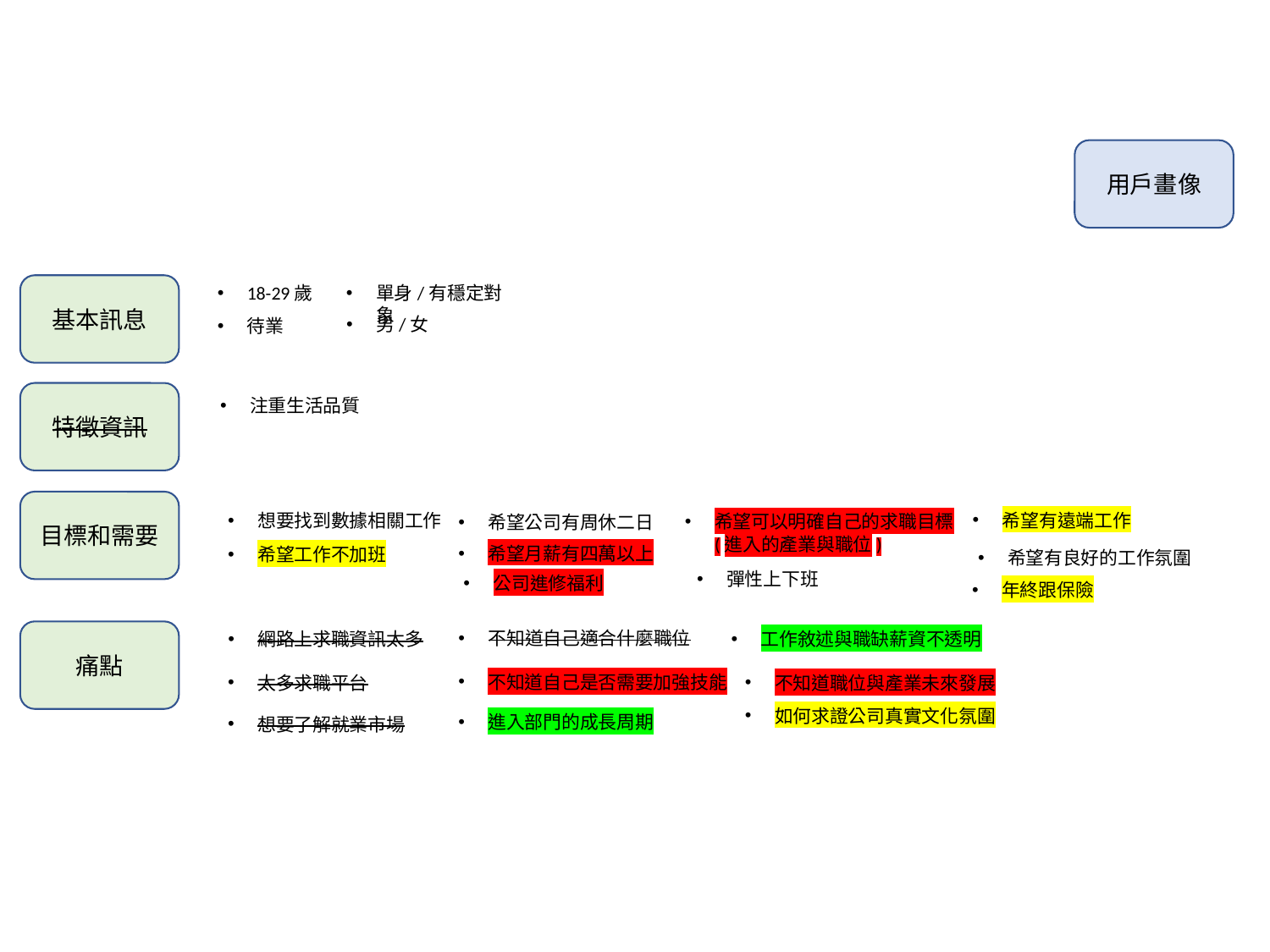

用戶畫像
基本訊息
18-29歲
單身/有穩定對象
男/女
待業
特徵資訊
注重生活品質
目標和需要
希望有遠端工作
想要找到數據相關工作
希望可以明確自己的求職目標(進入的產業與職位)
希望公司有周休二日
希望月薪有四萬以上
希望工作不加班
希望有良好的工作氛圍
彈性上下班
公司進修福利
年終跟保險
不知道自己適合什麼職位
痛點
工作敘述與職缺薪資不透明
網路上求職資訊太多
不知道自己是否需要加強技能
太多求職平台
不知道職位與產業未來發展
如何求證公司真實文化氛圍
進入部門的成長周期
想要了解就業市場